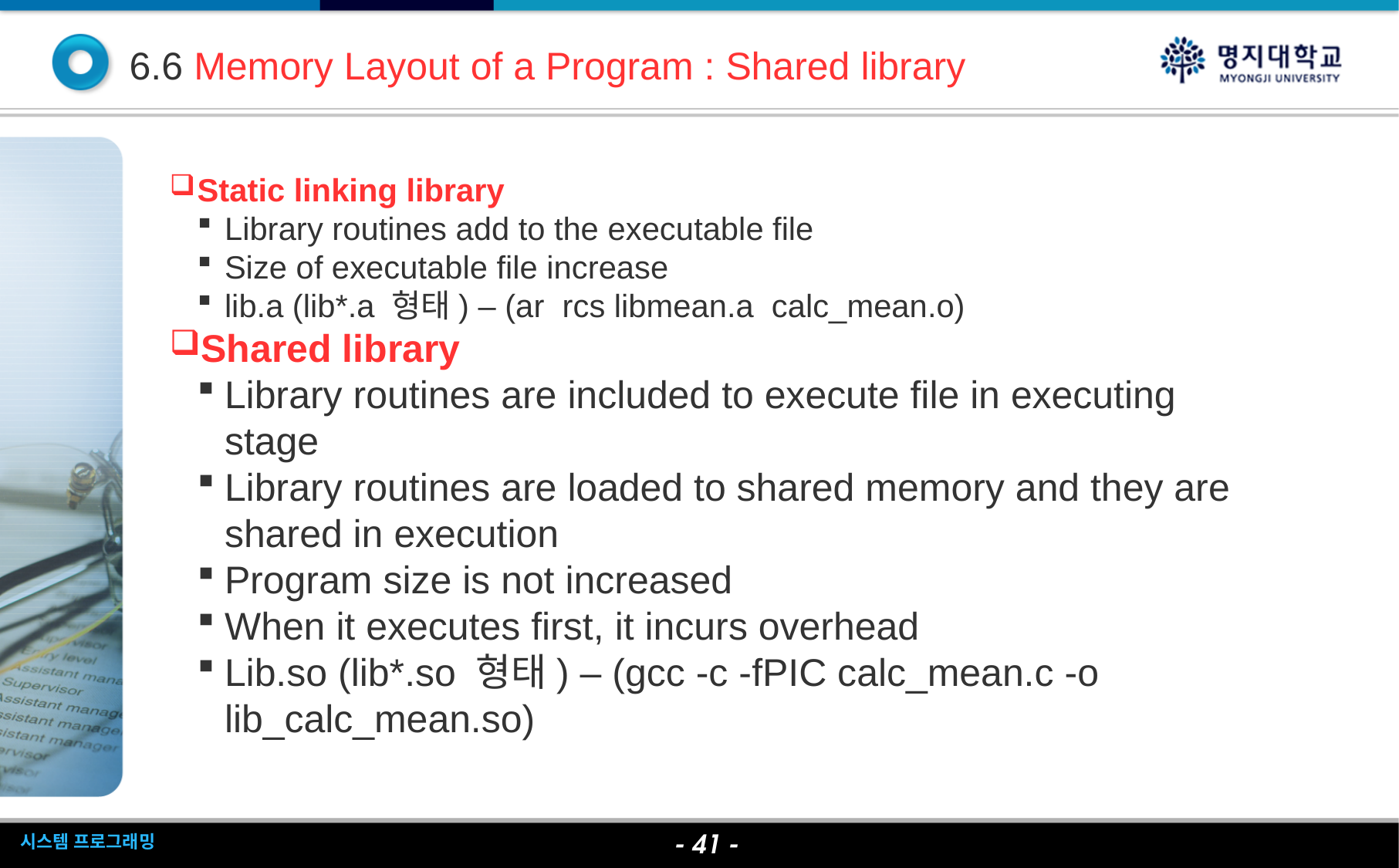

6.6 Memory Layout of a Program : Shared library
Static linking library
Library routines add to the executable file
Size of executable file increase
lib.a (lib*.a 형태) – (ar  rcs libmean.a  calc_mean.o)
Shared library
Library routines are included to execute file in executing stage
Library routines are loaded to shared memory and they are shared in execution
Program size is not increased
When it executes first, it incurs overhead
Lib.so (lib*.so 형태) – (gcc -c -fPIC calc_mean.c -o lib_calc_mean.so)
- 41 -